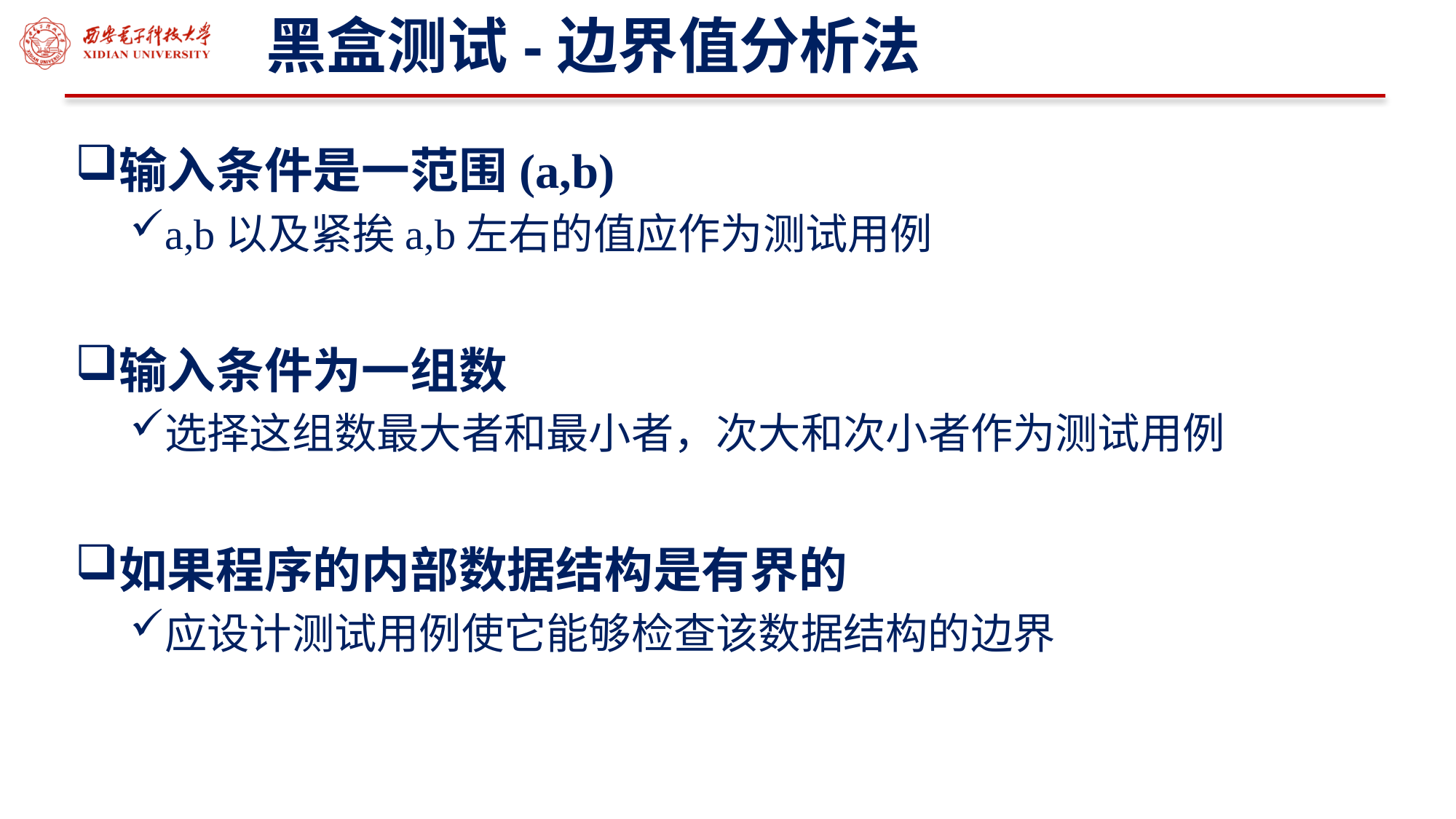

# 黑盒测试-边界值分析法
输入条件是一范围(a,b)
a,b以及紧挨a,b左右的值应作为测试用例

输入条件为一组数
选择这组数最大者和最小者，次大和次小者作为测试用例

如果程序的内部数据结构是有界的
应设计测试用例使它能够检查该数据结构的边界